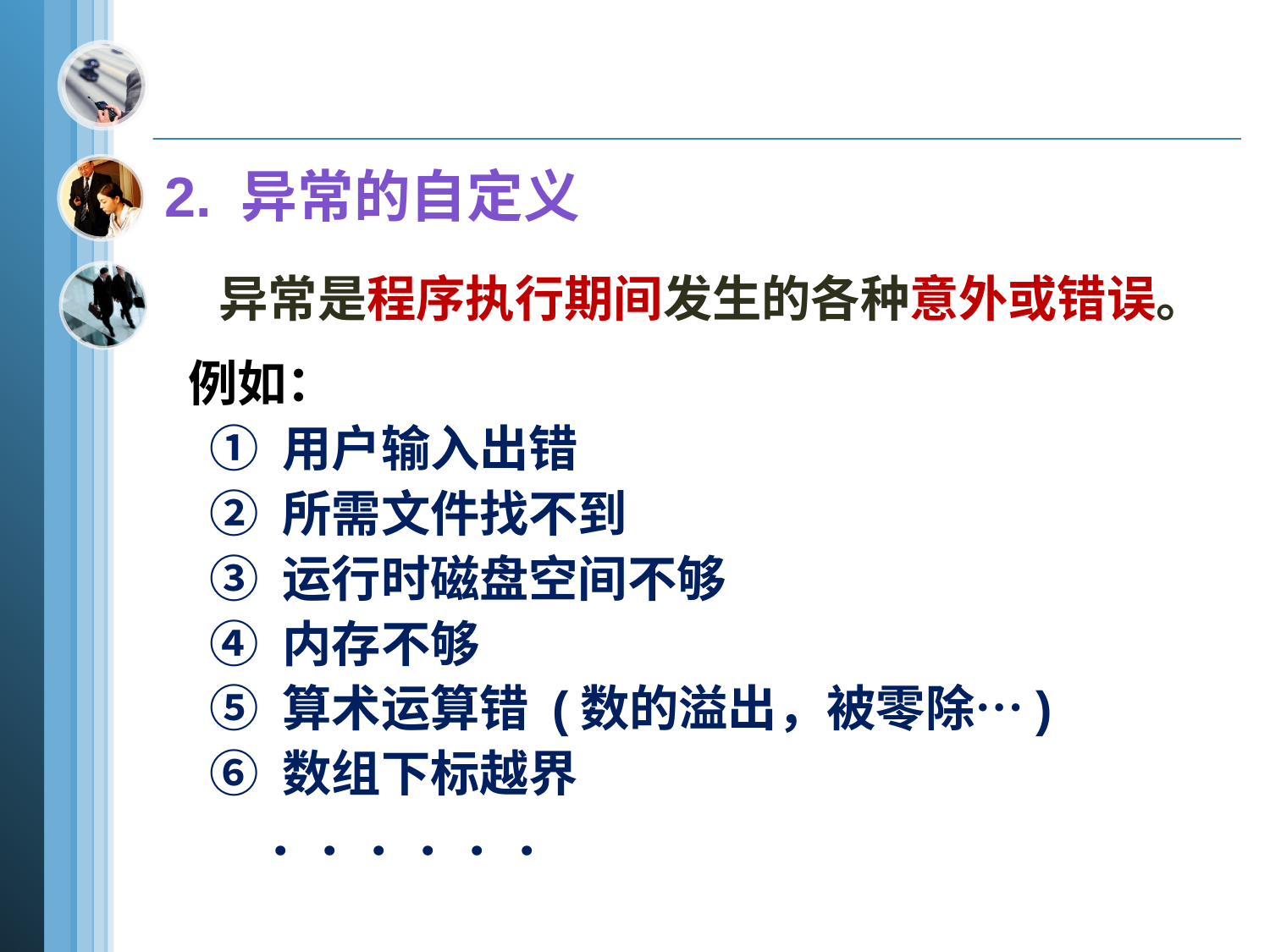

2. 异常的自定义

    异常是程序执行期间发生的各种意外或错误。
 例如：
    ① 用户输入出错
    ② 所需文件找不到
    ③ 运行时磁盘空间不够
    ④ 内存不够
    ⑤ 算术运算错 (数的溢出，被零除…)
    ⑥ 数组下标越界
        ．．．．．．